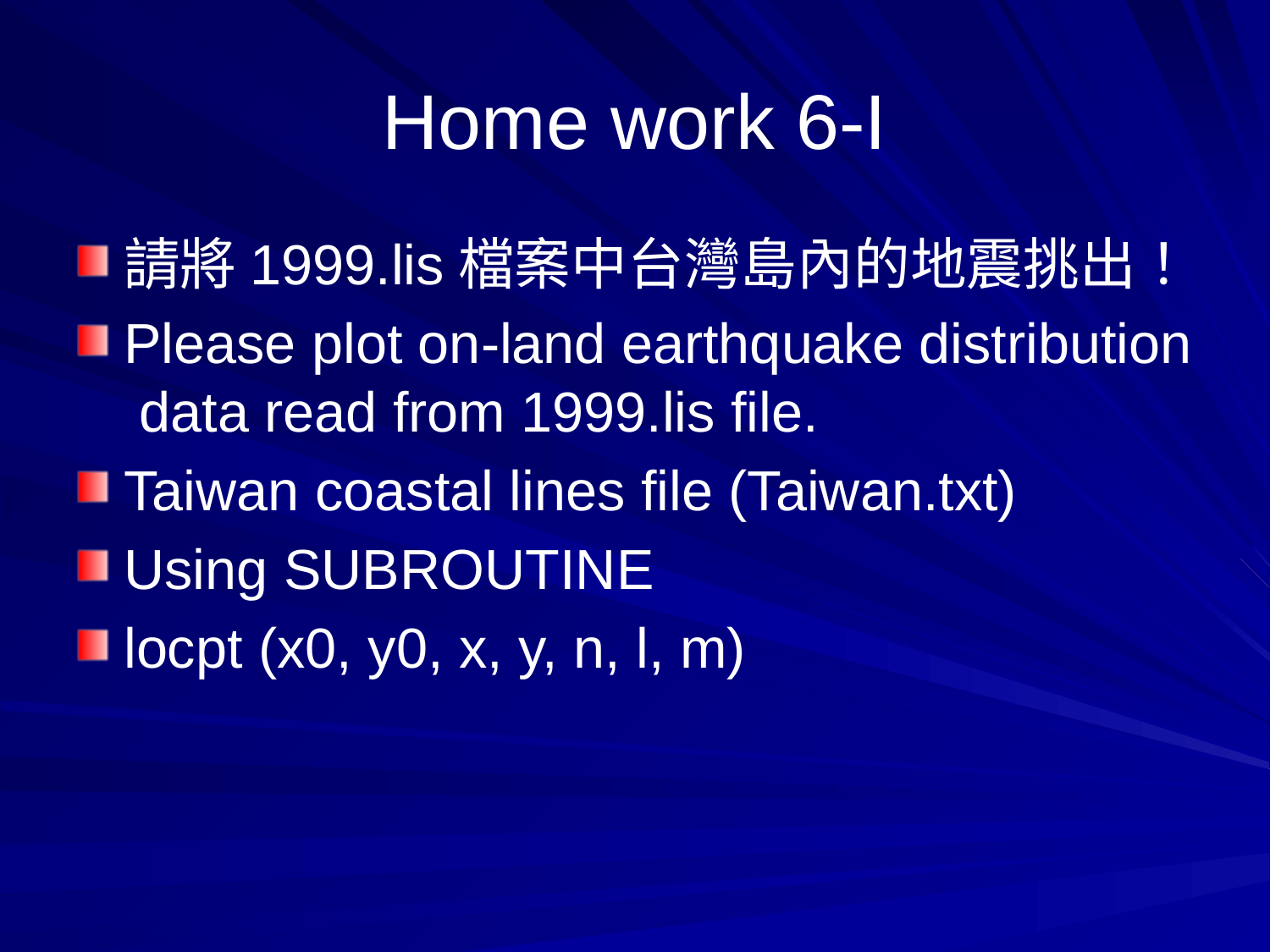

# Home work 6-I
請將1999.lis檔案中台灣島內的地震挑出！
Please plot on-land earthquake distribution  data read from 1999.lis file.
Taiwan coastal lines file (Taiwan.txt)
Using SUBROUTINE
locpt (x0, y0, x, y, n, l, m)